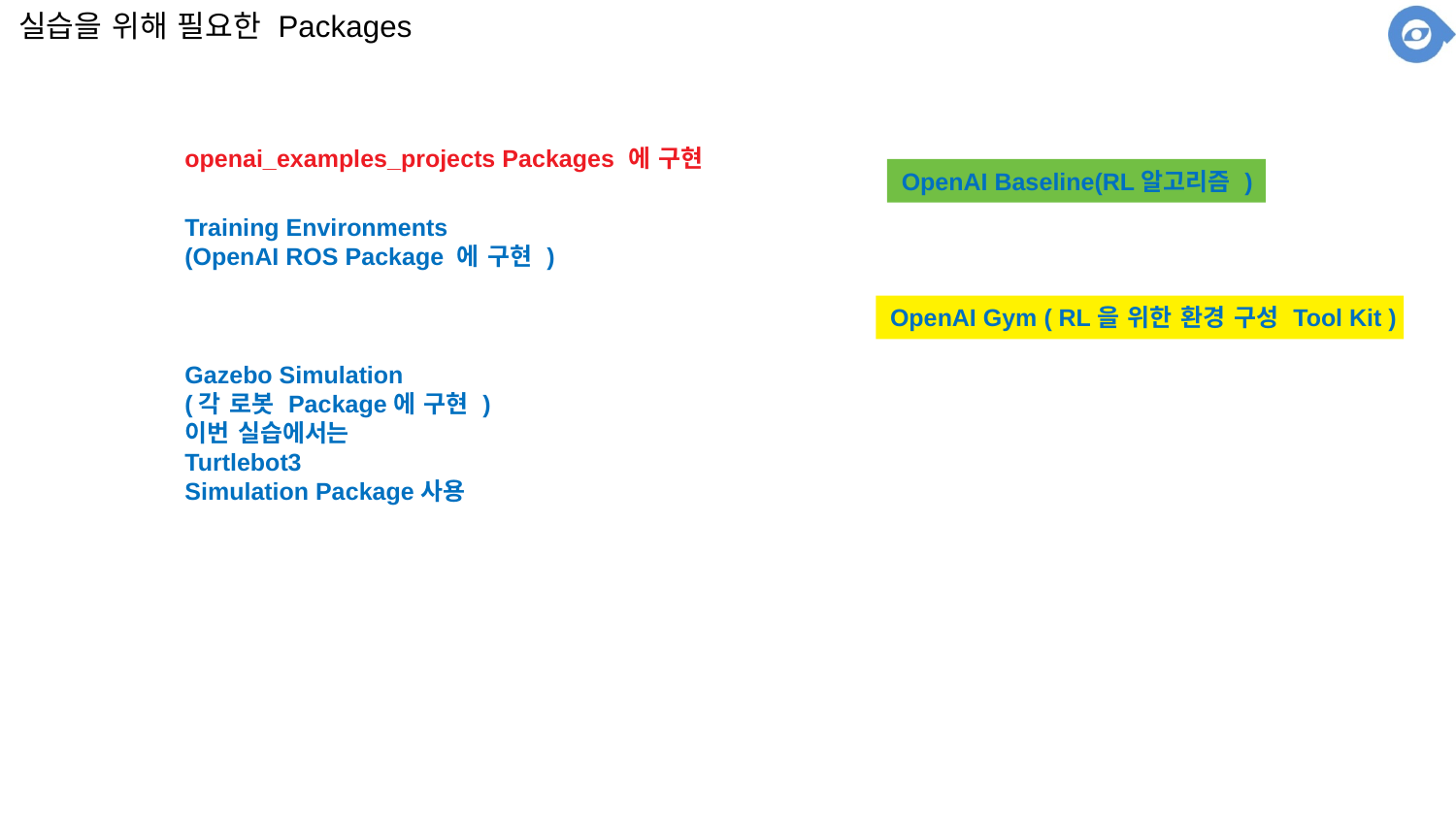

실습을 위해 필요한 Packages
openai_examples_projects Packages 에 구현
OpenAI Baseline(RL알고리즘 )
Training Environments
(OpenAI ROS Package 에 구현 )
OpenAI Gym ( RL을 위한 환경 구성 Tool Kit )
Gazebo Simulation
(각 로봇 Package에 구현 )
이번 실습에서는
Turtlebot3
Simulation Package사용